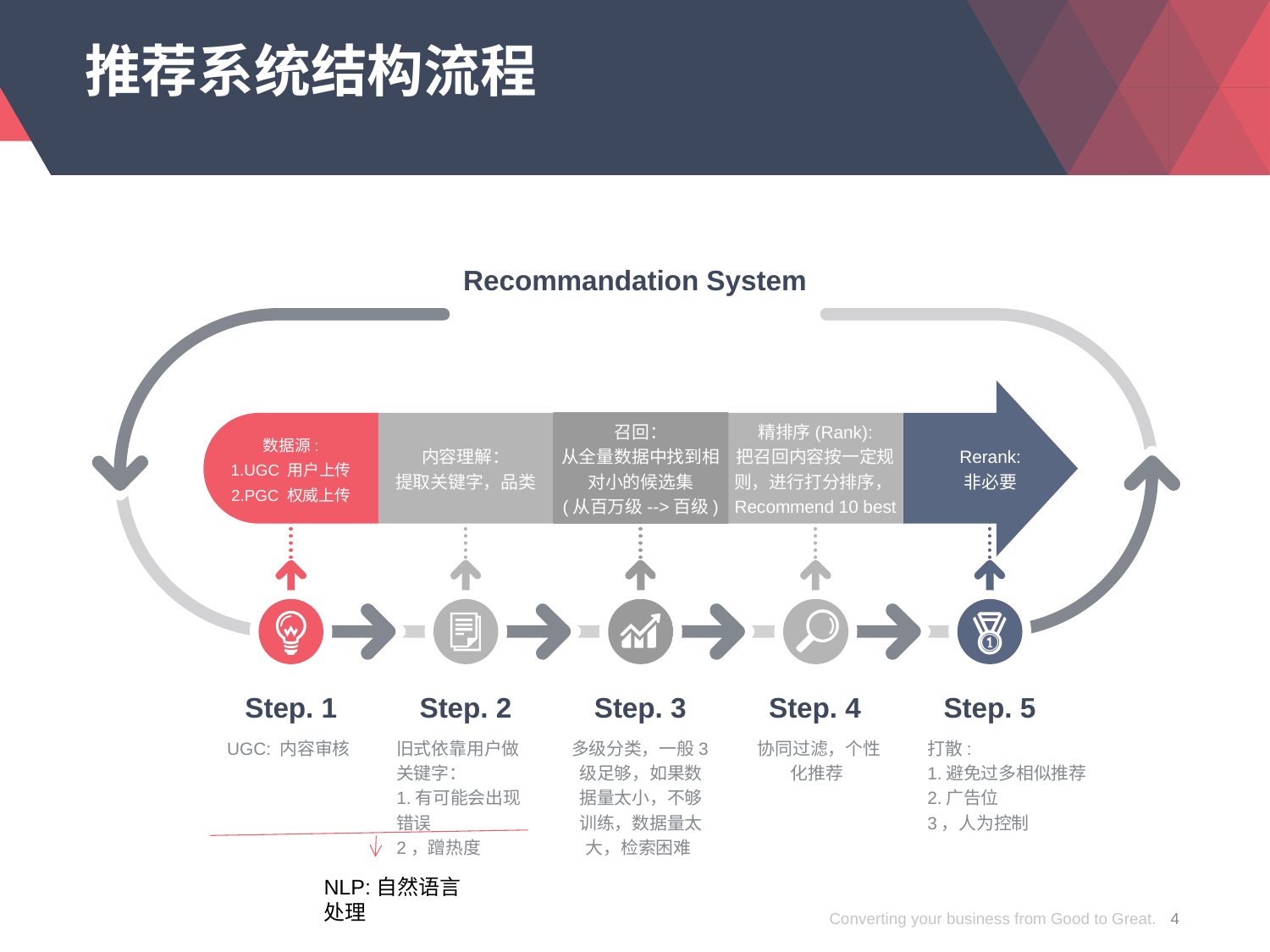

# 推荐系统结构流程

Recommandation System

数据源:
1.UGC 用户上传
2.PGC 权威上传
内容理解：
提取关键字，品类
召回：
从全量数据中找到相对小的候选集
(从百万级-->百级)
精排序(Rank):
把召回内容按一定规则，进行打分排序，Recommend 10 best
Rerank:
非必要

Step. 1
UGC: 内容审核
Step. 2
旧式依靠用户做关键字：
1.有可能会出现错误
2，蹭热度
Step. 3
多级分类，一般3级足够，如果数据量太小，不够训练，数据量太大，检索困难
Step. 4
协同过滤，个性化推荐
Step. 5
打散:
1.避免过多相似推荐
2.广告位
3，人为控制
NLP:自然语言处理
Converting your business from Good to Great.
4